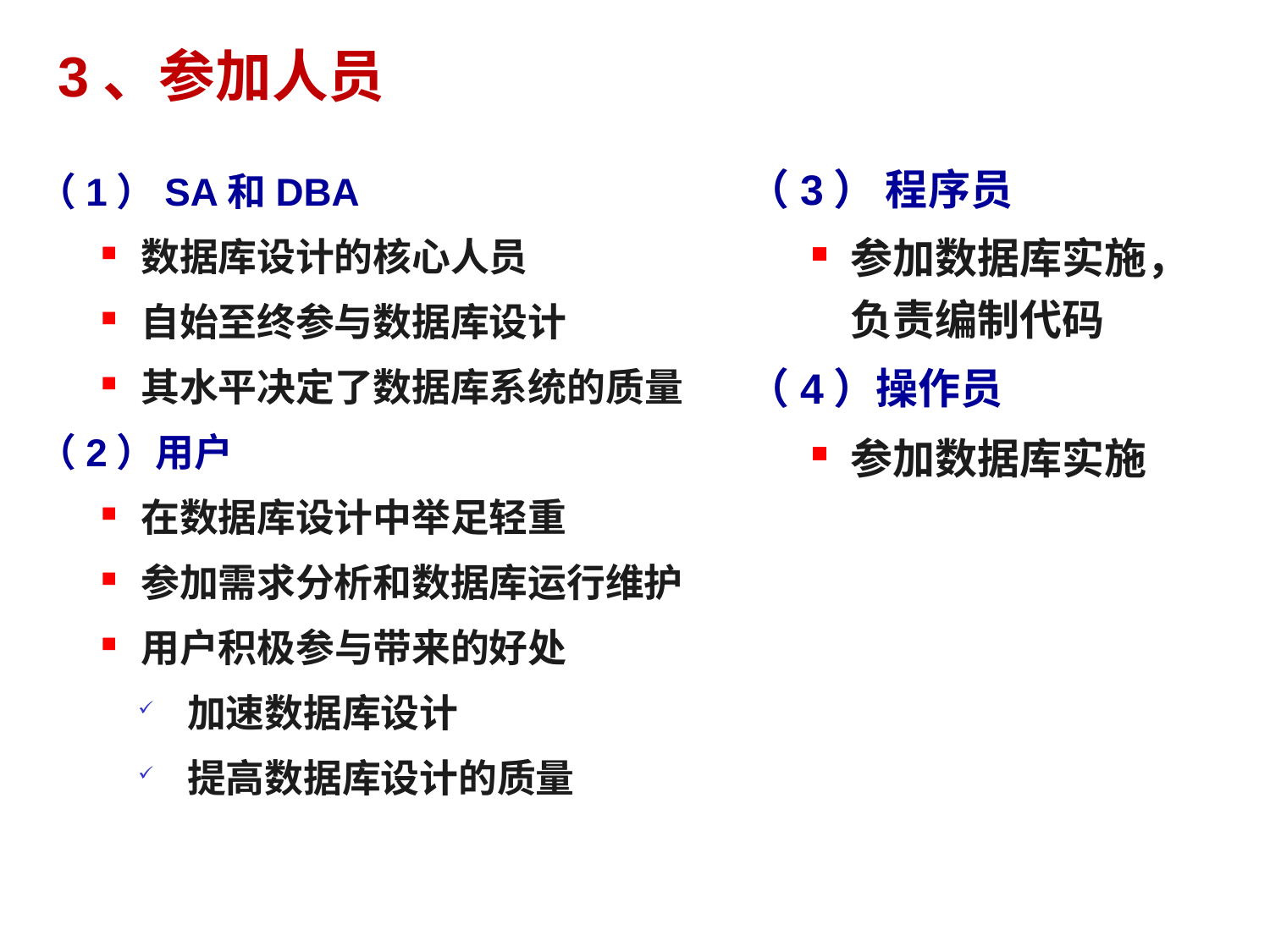

# 3、参加人员
（1）SA和DBA
数据库设计的核心人员
自始至终参与数据库设计
其水平决定了数据库系统的质量
（2）用户
在数据库设计中举足轻重
参加需求分析和数据库运行维护
用户积极参与带来的好处
加速数据库设计
提高数据库设计的质量

（3） 程序员
参加数据库实施，负责编制代码
（4）操作员
参加数据库实施